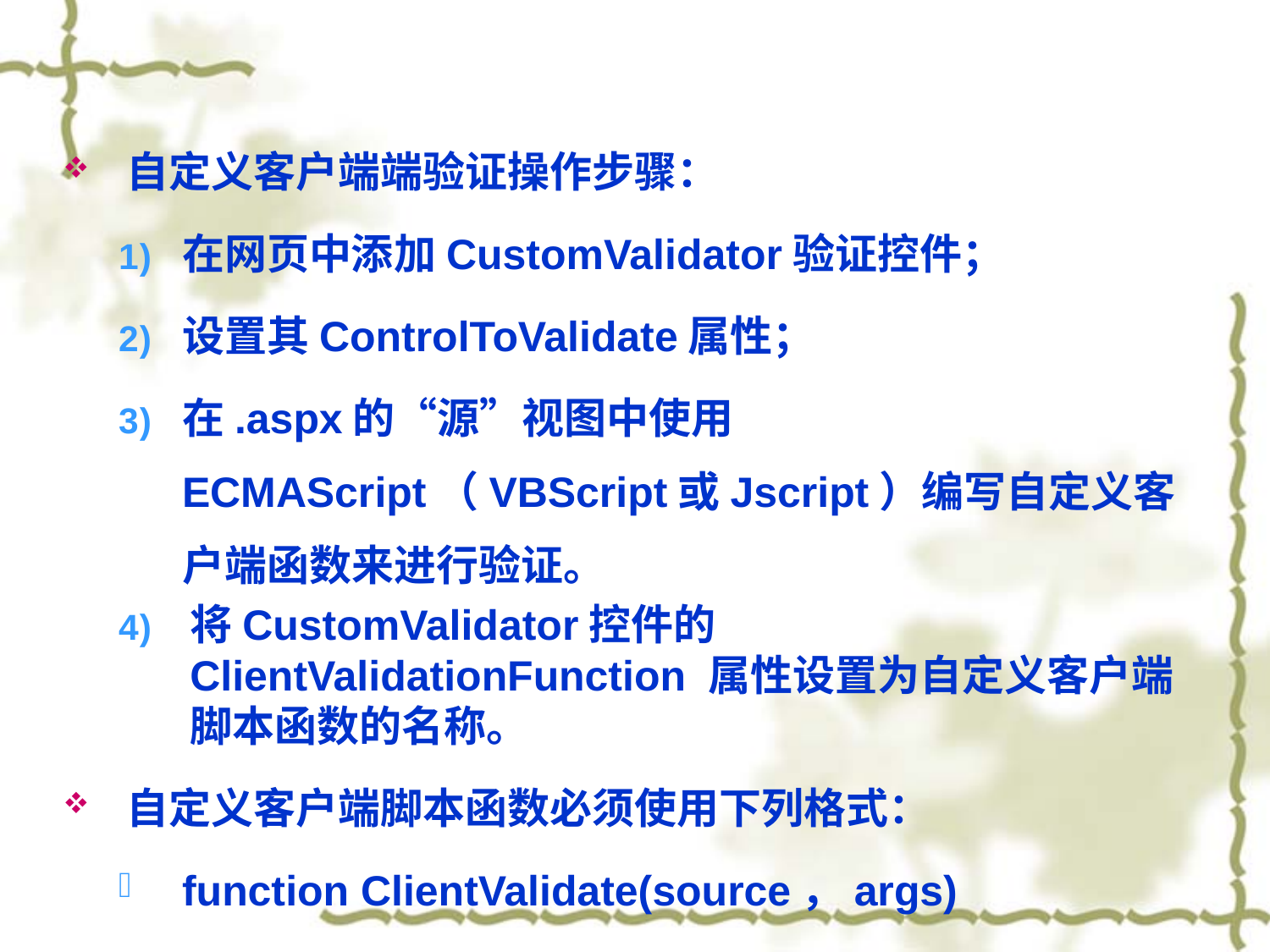

自定义客户端端验证操作步骤：
在网页中添加CustomValidator验证控件；
设置其ControlToValidate属性；
在.aspx的“源”视图中使用ECMAScript（VBScript或Jscript）编写自定义客户端函数来进行验证。
将CustomValidator控件的ClientValidationFunction 属性设置为自定义客户端脚本函数的名称。
自定义客户端脚本函数必须使用下列格式：
function ClientValidate(source，args)